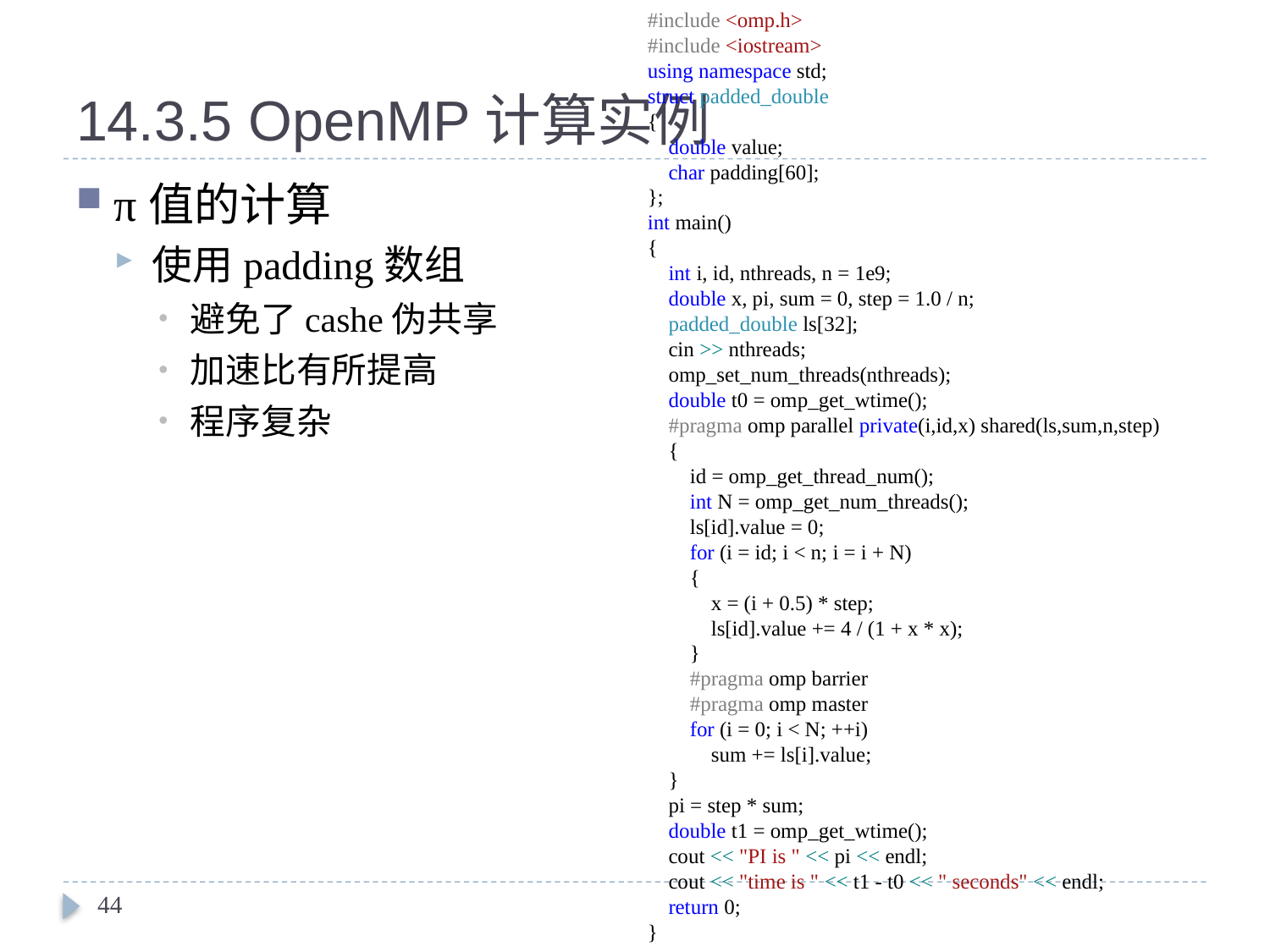

#include <omp.h>
#include <iostream>
using namespace std;
struct padded_double
{
    double value;
    char padding[60];
};
int main()
{
    int i, id, nthreads, n = 1e9;
    double x, pi, sum = 0, step = 1.0 / n;
    padded_double ls[32];
    cin >> nthreads;
    omp_set_num_threads(nthreads);
    double t0 = omp_get_wtime();
    #pragma omp parallel private(i,id,x) shared(ls,sum,n,step)
    {
        id = omp_get_thread_num();
        int N = omp_get_num_threads();
        ls[id].value = 0;
        for (i = id; i < n; i = i + N)
        {
            x = (i + 0.5) * step;
            ls[id].value += 4 / (1 + x * x);
        }
        #pragma omp barrier
        #pragma omp master
        for (i = 0; i < N; ++i)
            sum += ls[i].value;
    }
    pi = step * sum;
    double t1 = omp_get_wtime();
    cout << "PI is " << pi << endl;
    cout << "time is " << t1 - t0 << " seconds" << endl;
    return 0;
}
# 14.3.5 OpenMP计算实例
π值的计算
使用padding数组
避免了cashe伪共享
加速比有所提高
程序复杂
44